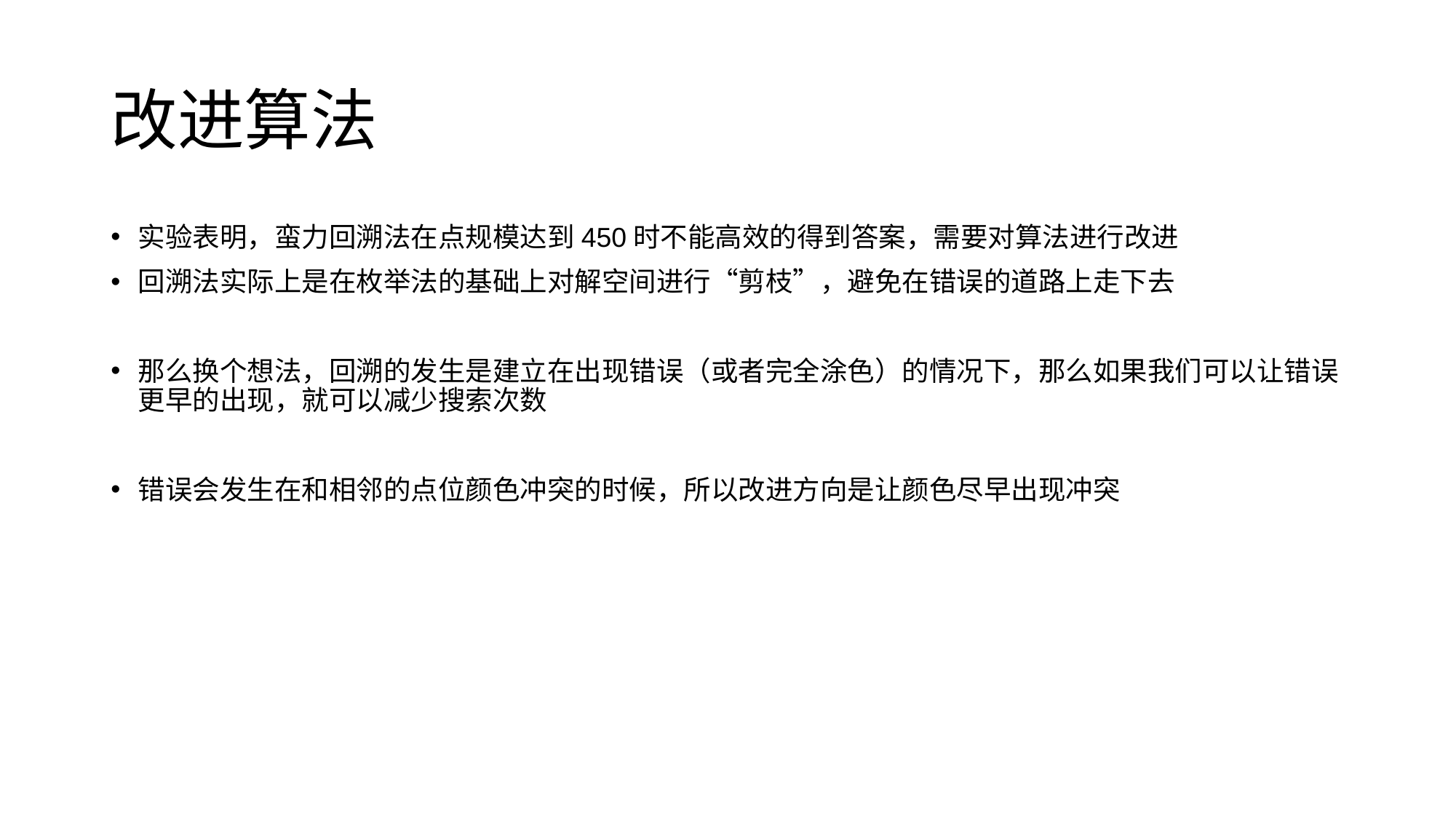

# 改进算法
实验表明，蛮力回溯法在点规模达到450时不能高效的得到答案，需要对算法进行改进
回溯法实际上是在枚举法的基础上对解空间进行“剪枝”，避免在错误的道路上走下去

那么换个想法，回溯的发生是建立在出现错误（或者完全涂色）的情况下，那么如果我们可以让错误更早的出现，就可以减少搜索次数

错误会发生在和相邻的点位颜色冲突的时候，所以改进方向是让颜色尽早出现冲突